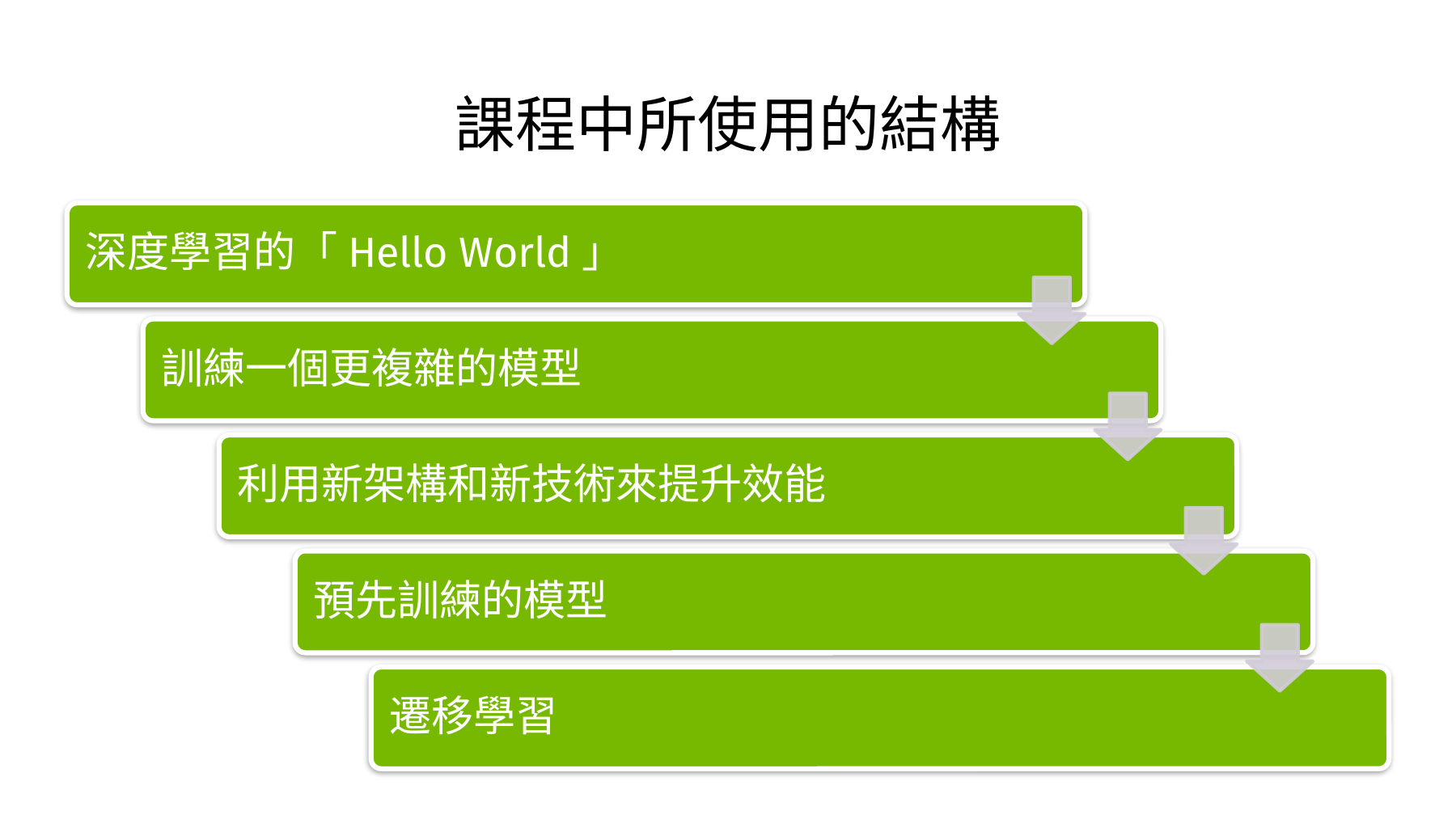

# 課程中所使用的結構
深度學習的「Hello World」
訓練一個更複雜的模型
利用新架構和新技術來提升效能
預先訓練的模型
遷移學習